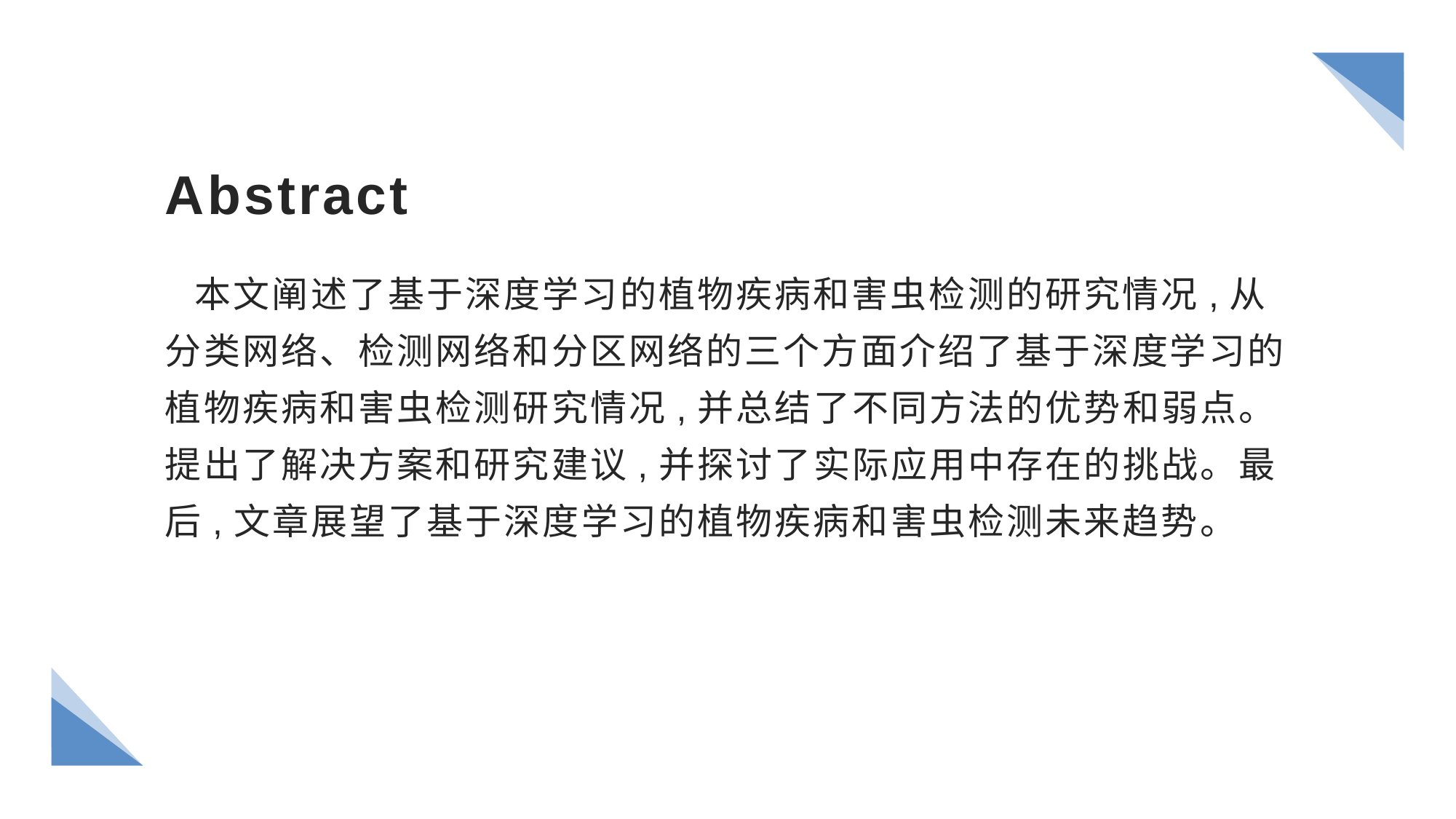

# Abstract
  本文阐述了基于深度学习的植物疾病和害虫检测的研究情况,从分类网络、检测网络和分区网络的三个方面介绍了基于深度学习的植物疾病和害虫检测研究情况,并总结了不同方法的优势和弱点。提出了解决方案和研究建议,并探讨了实际应用中存在的挑战。最后,文章展望了基于深度学习的植物疾病和害虫检测未来趋势。